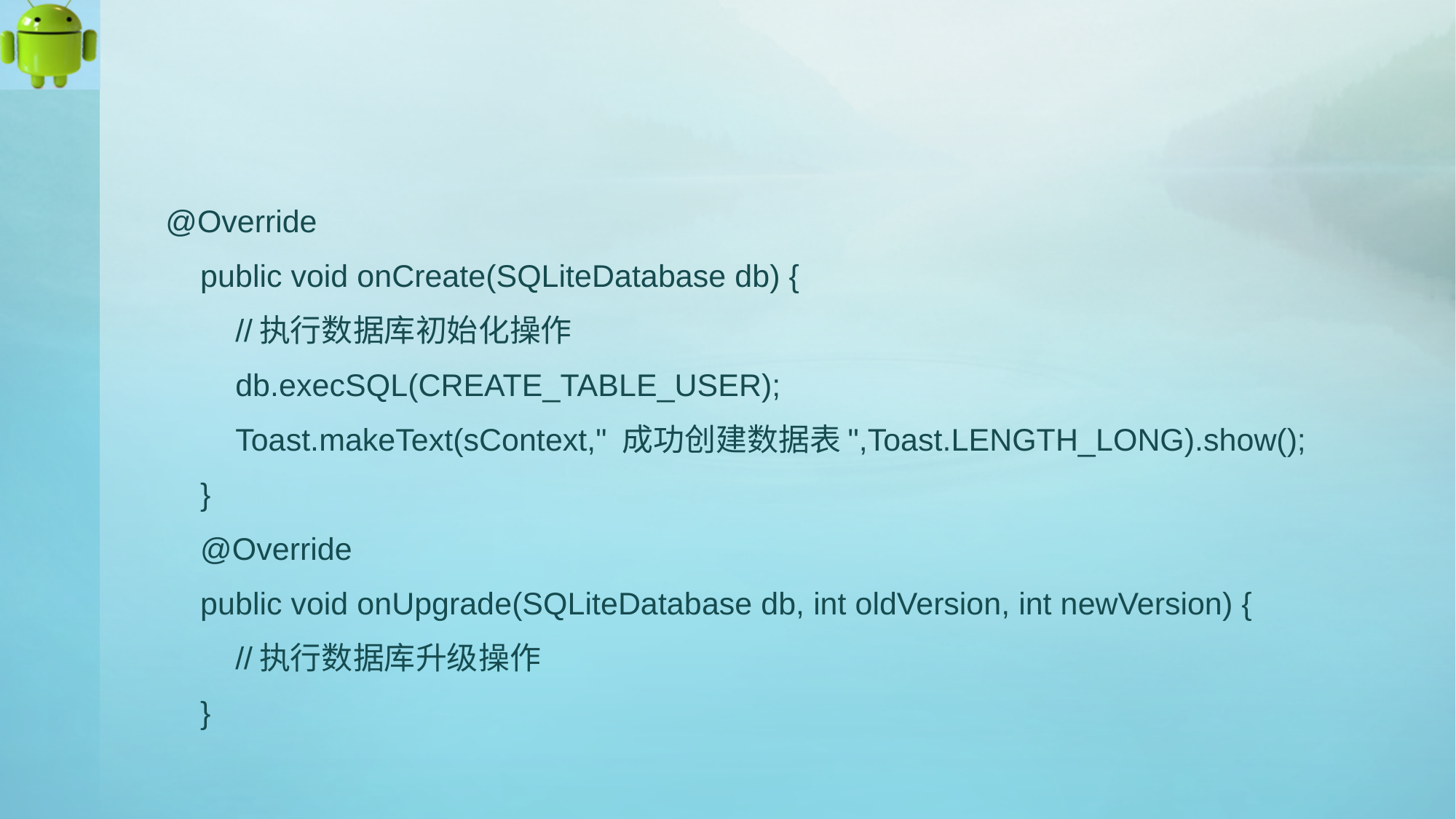

#
@Override
    public void onCreate(SQLiteDatabase db) {
        //执行数据库初始化操作
        db.execSQL(CREATE_TABLE_USER);
        Toast.makeText(sContext," 成功创建数据表",Toast.LENGTH_LONG).show();
    }
    @Override
    public void onUpgrade(SQLiteDatabase db, int oldVersion, int newVersion) {
        //执行数据库升级操作
    }